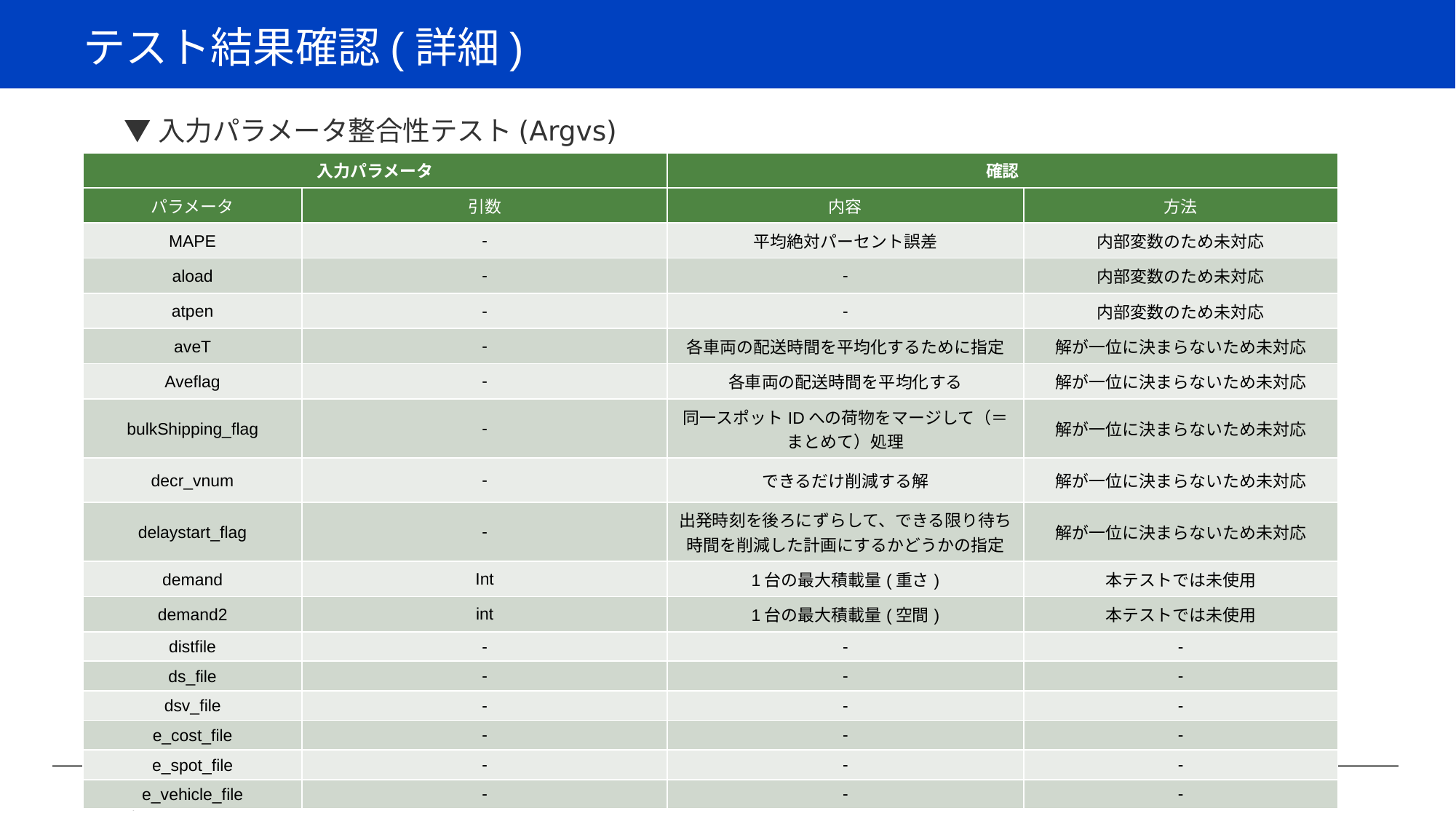

# テスト結果確認(詳細)
▼入力パラメータ整合性テスト(Argvs)
| 入力パラメータ |  | 確認 |  |
| --- | --- | --- | --- |
| パラメータ | 引数 | 内容 | 方法 |
| MAPE | - | 平均絶対パーセント誤差 | 内部変数のため未対応 |
| aload | - | - | 内部変数のため未対応 |
| atpen | - | - | 内部変数のため未対応 |
| aveT | - | 各車両の配送時間を平均化するために指定 | 解が一位に決まらないため未対応 |
| Aveflag | - | 各車両の配送時間を平均化する | 解が一位に決まらないため未対応 |
| bulkShipping\_flag | - | 同一スポットIDへの荷物をマージして（＝まとめて）処理 | 解が一位に決まらないため未対応 |
| decr\_vnum | - | できるだけ削減する解 | 解が一位に決まらないため未対応 |
| delaystart\_flag | - | 出発時刻を後ろにずらして、できる限り待ち時間を削減した計画にするかどうかの指定 | 解が一位に決まらないため未対応 |
| demand | Int | 1台の最大積載量(重さ) | 本テストでは未使用 |
| demand2 | int | 1台の最大積載量(空間) | 本テストでは未使用 |
| distfile | - | - | - |
| ds\_file | - | - | - |
| dsv\_file | - | - | - |
| e\_cost\_file | - | - | - |
| e\_spot\_file | - | - | - |
| e\_vehicle\_file | - | - | - |
10